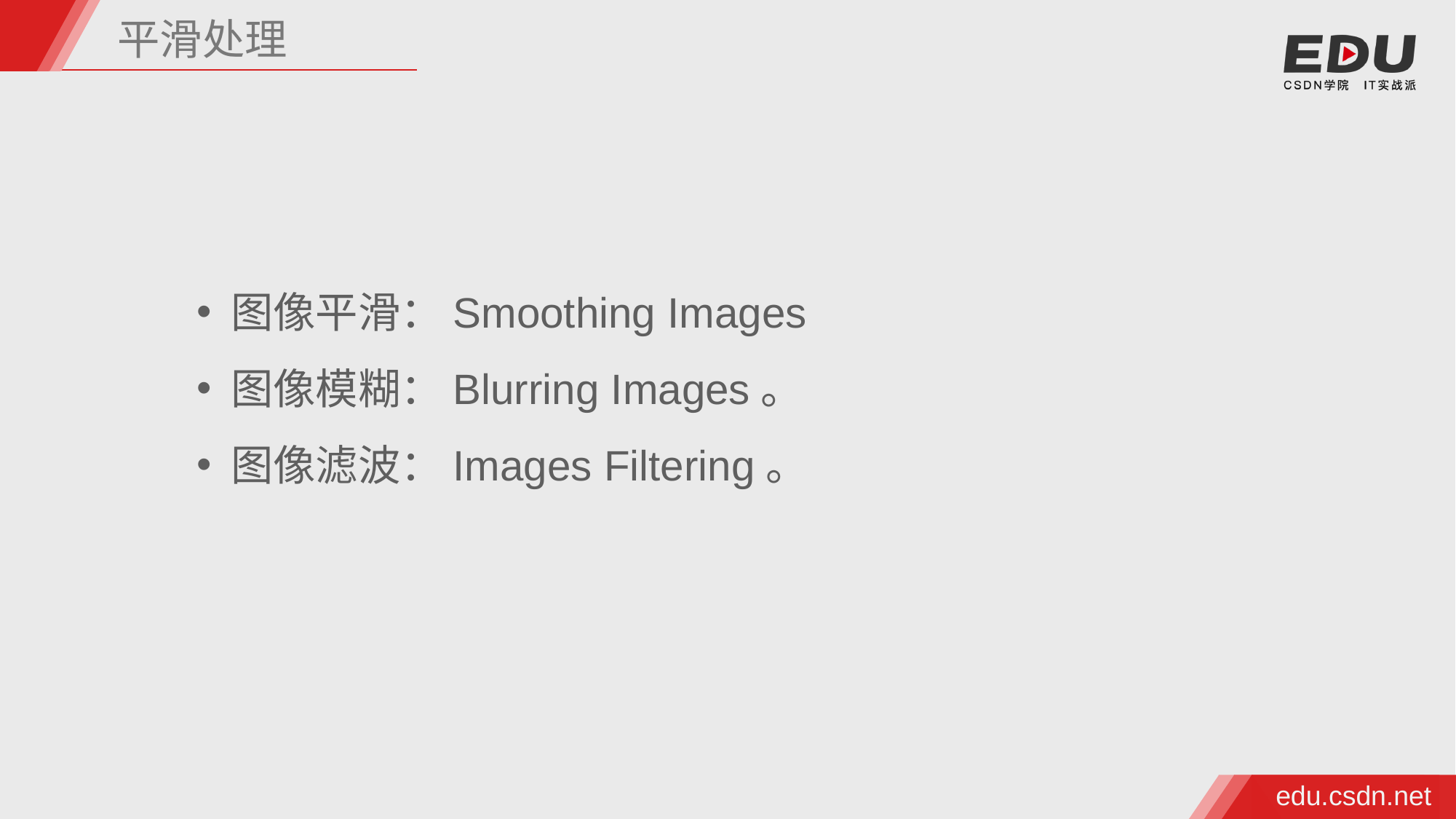

平滑处理

图像平滑：Smoothing Images
图像模糊：Blurring Images。
图像滤波：Images Filtering。